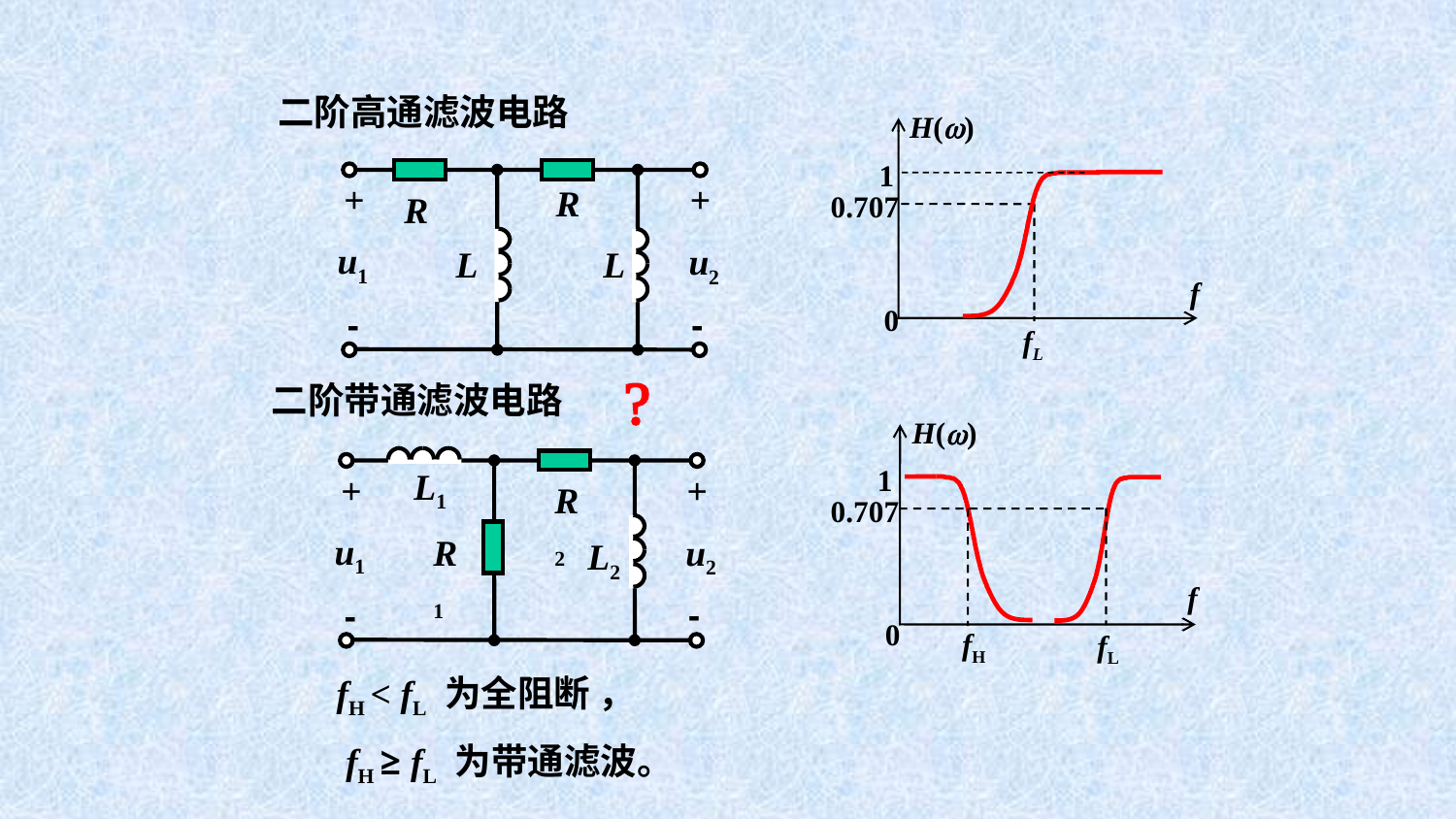

二阶高通滤波电路
H(ω)

f
0

1

0.707

fL

+

+
R
R

u1
u2
L
L
-
-

?
二阶带通滤波电路
H(ω)

1

0.707

f
0
fH
fL

L1
+

+
R2

u1

R1
u2
L2
-
-

fH < fL  为全阻断 ，
 fH ≥ fL  为带通滤波。